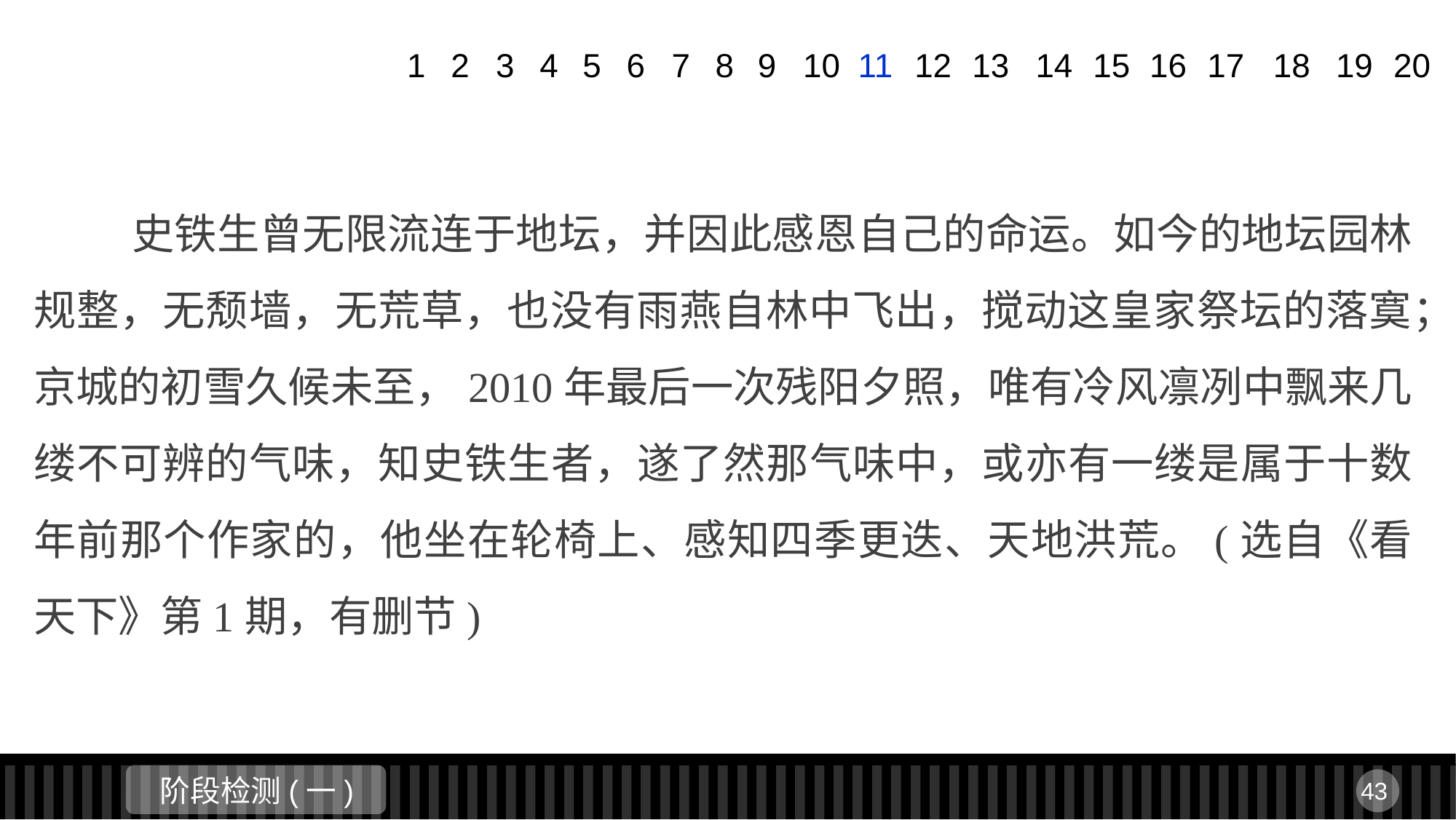

1
2
3
4
5
6
7
8
9
11
12
13
14
15
16
17
18
19
20
10
         史铁生曾无限流连于地坛，并因此感恩自己的命运。如今的地坛园林规整，无颓墙，无荒草，也没有雨燕自林中飞出，搅动这皇家祭坛的落寞；京城的初雪久候未至，2010年最后一次残阳夕照，唯有冷风凛冽中飘来几缕不可辨的气味，知史铁生者，遂了然那气味中，或亦有一缕是属于十数年前那个作家的，他坐在轮椅上、感知四季更迭、天地洪荒。(选自《看天下》第1期，有删节)